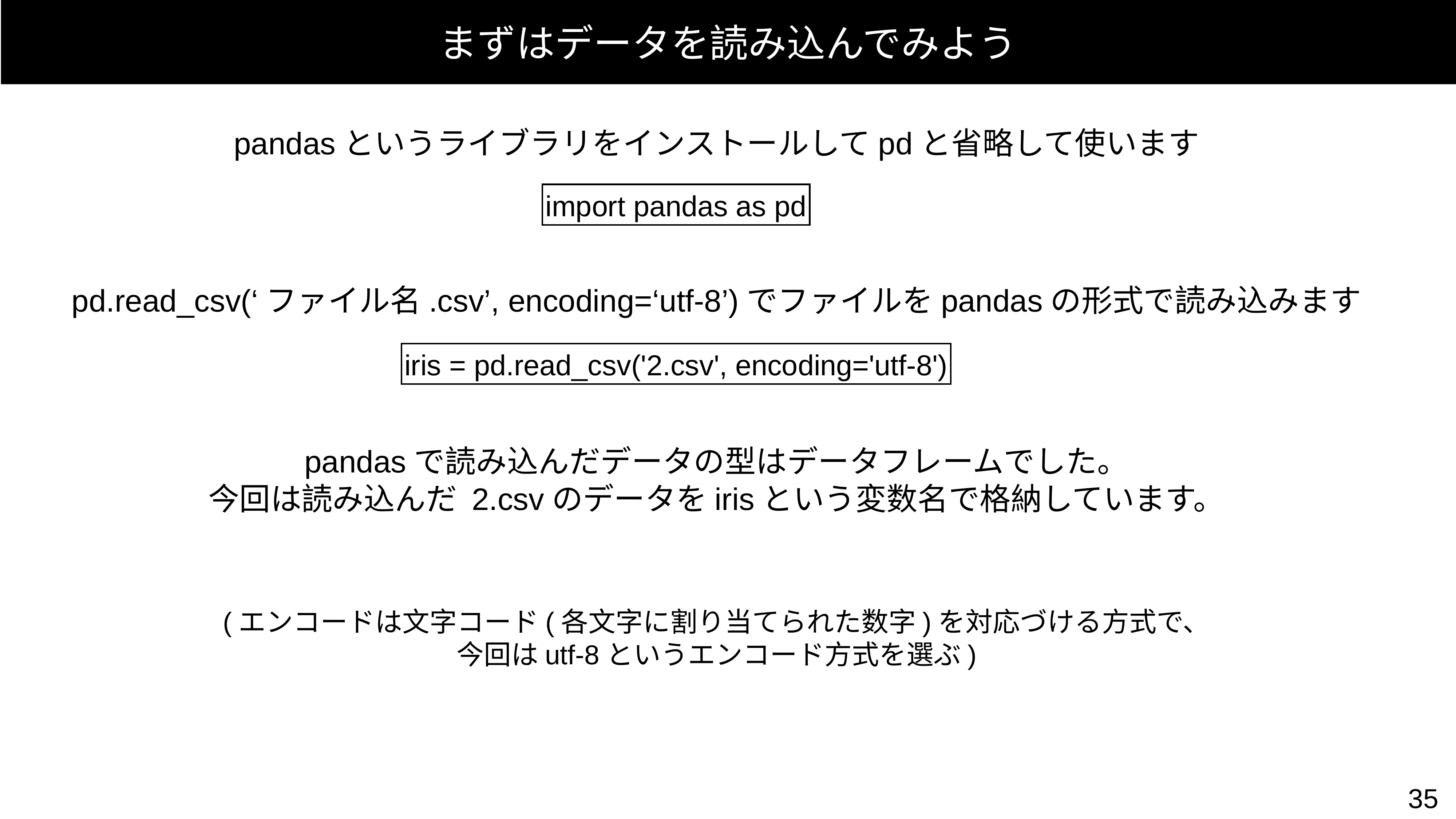

まずはデータを読み込んでみよう
pandasというライブラリをインストールしてpdと省略して使います
import pandas as pd
pd.read_csv(‘ファイル名.csv’, encoding=‘utf-8’)でファイルをpandasの形式で読み込みます
iris = pd.read_csv('2.csv', encoding='utf-8')
pandasで読み込んだデータの型はデータフレームでした。
今回は読み込んだ 2.csvのデータをirisという変数名で格納しています。
(エンコードは文字コード(各文字に割り当てられた数字)を対応づける方式で、
今回はutf-8というエンコード方式を選ぶ)
35